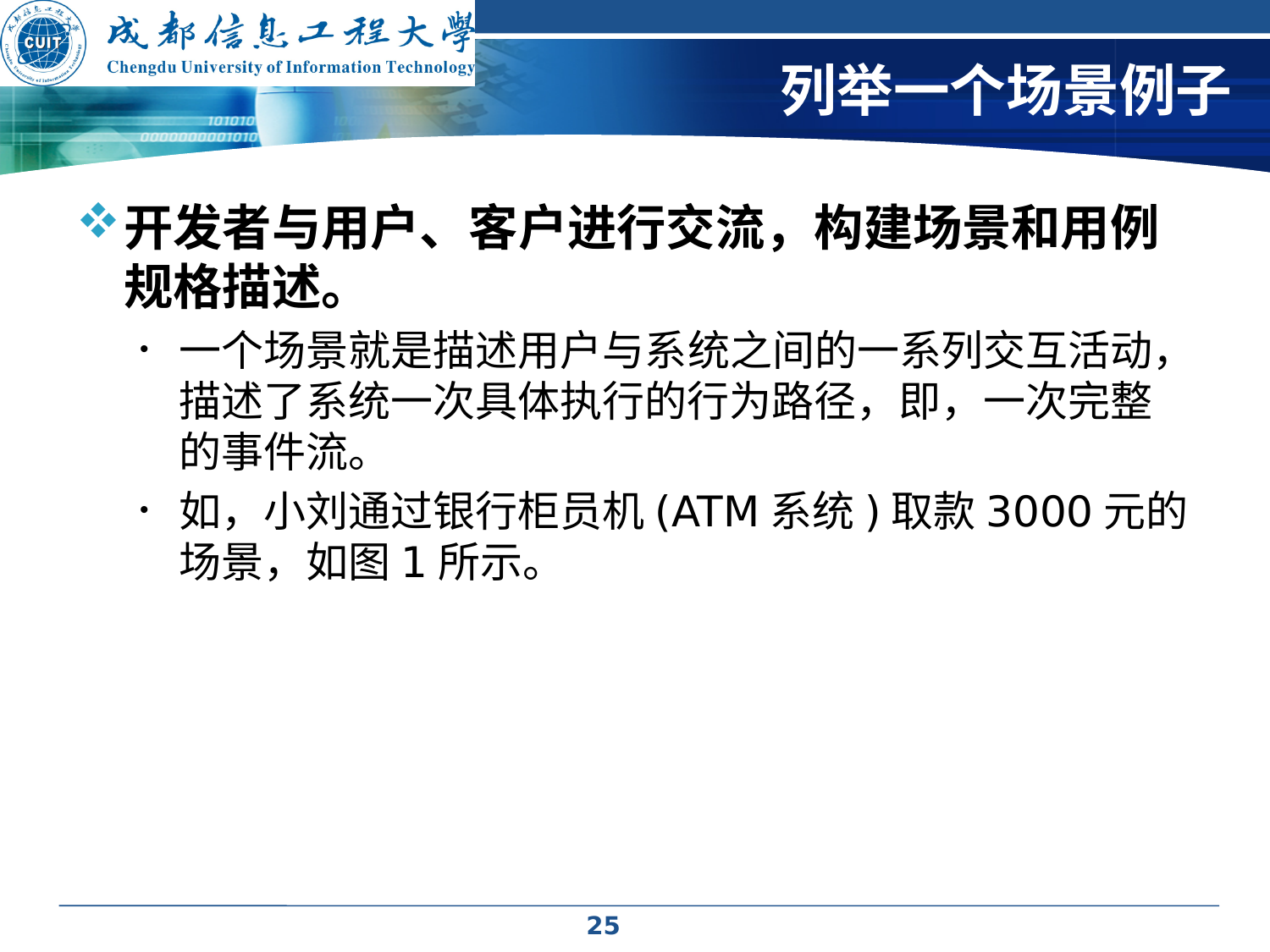

# 列举一个场景例子
开发者与用户、客户进行交流，构建场景和用例规格描述。
一个场景就是描述用户与系统之间的一系列交互活动，描述了系统一次具体执行的行为路径，即，一次完整的事件流。
如，小刘通过银行柜员机(ATM系统)取款3000元的场景，如图1所示。
25